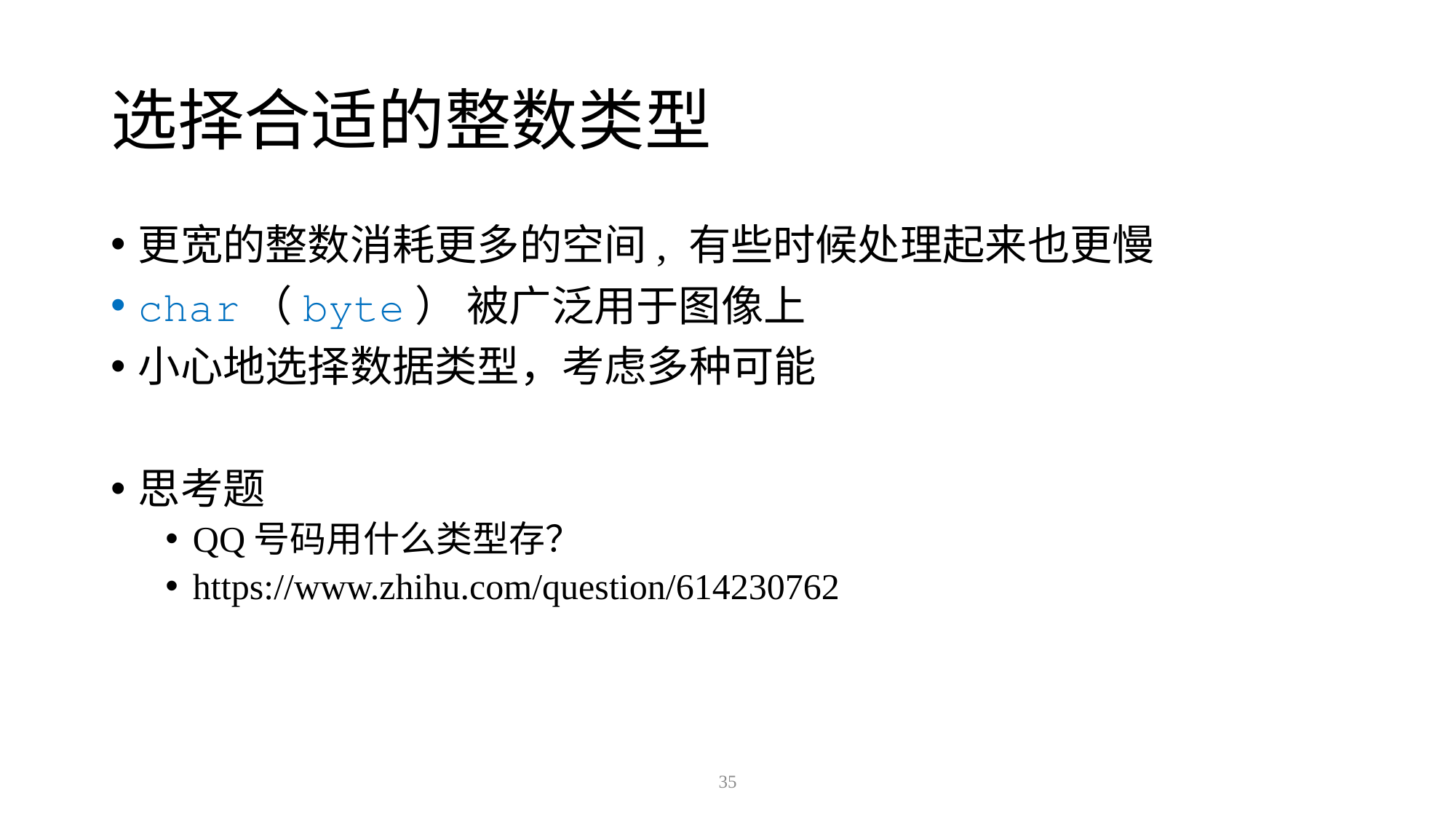

# 选择合适的整数类型
更宽的整数消耗更多的空间, 有些时候处理起来也更慢
char（byte） 被广泛用于图像上
小心地选择数据类型，考虑多种可能

思考题
QQ号码用什么类型存？
https://www.zhihu.com/question/614230762
35